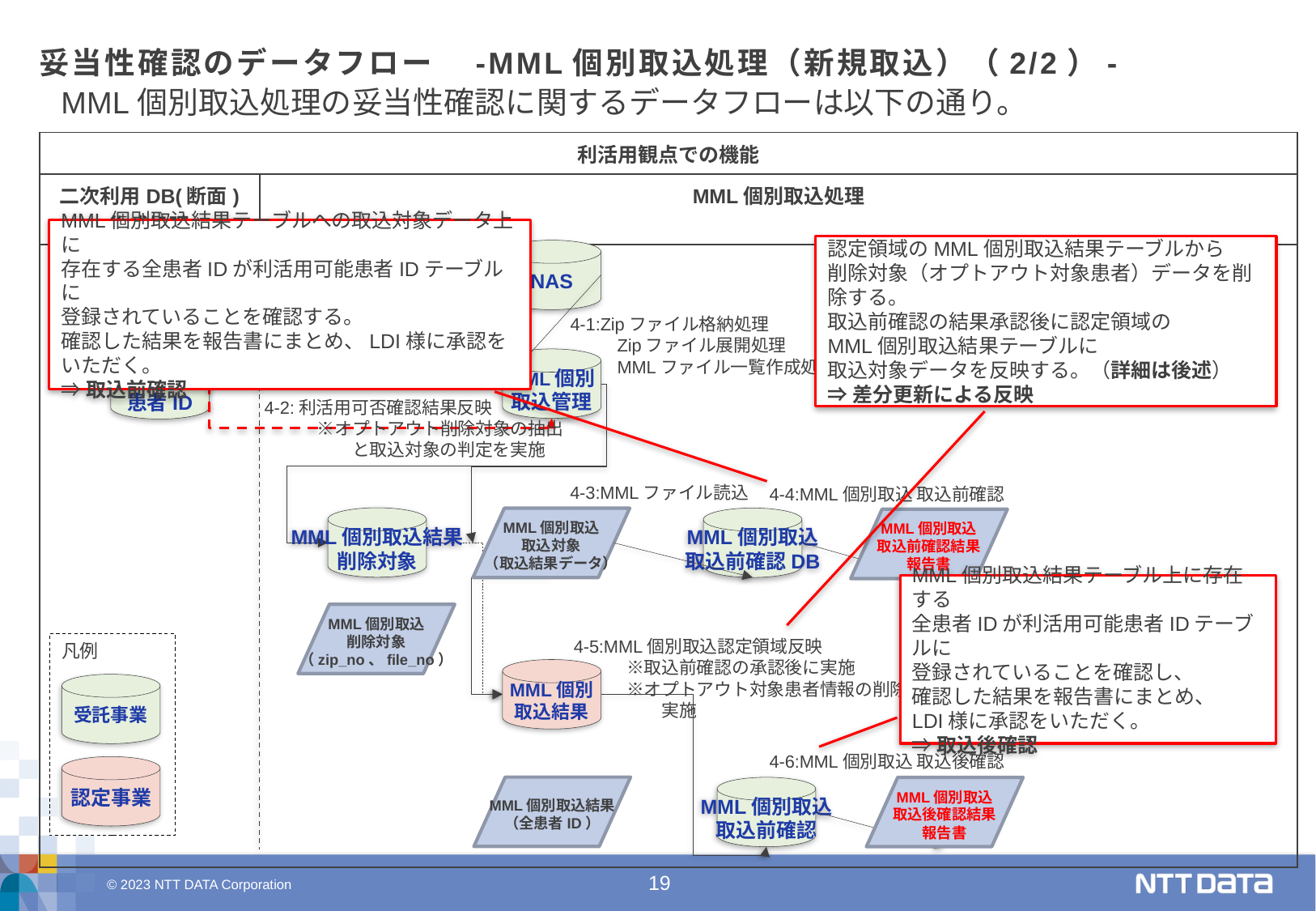

# 妥当性確認のデータフロー　-MML個別取込処理（新規取込）（2/2）-
MML個別取込処理の妥当性確認に関するデータフローは以下の通り。
| 利活用観点での機能 |  |
| --- | --- |
| 二次利用DB(断面) 作成処理 | MML個別取込処理 |
|  |  |
MML個別取込結果テーブルへの取込対象データ上に
存在する全患者IDが利活用可能患者IDテーブルに
登録されていることを確認する。
確認した結果を報告書にまとめ、LDI様に承認をいただく。
⇒取込前確認
認定領域のMML個別取込結果テーブルから
削除対象（オプトアウト対象患者）データを削除する。
取込前確認の結果承認後に認定領域の
MML個別取込結果テーブルに
取込対象データを反映する。（詳細は後述）
⇒差分更新による反映
NAS
4-1:Zipファイル格納処理
　　  Zipファイル展開処理
　　  MMLファイル一覧作成処理
MML個別取込管理
利活用可能
患者ID
4-2:利活用可否確認結果反映
　　　※オプトアウト削除対象の抽出
　　　　　と取込対象の判定を実施
4-3:MMLファイル読込
4-4:MML個別取込 取込前確認
MML個別取込結果
削除対象
MML個別取込
取込前確認DB
MML個別取込
取込対象
（取込結果データ）
MML個別取込
取込前確認結果
報告書
MML個別取込結果テーブル上に存在する
全患者IDが利活用可能患者IDテーブルに
登録されていることを確認し、
確認した結果を報告書にまとめ、
LDI様に承認をいただく。
⇒取込後確認
MML個別取込
削除対象
（zip_no、file_no）
4-5:MML個別取込認定領域反映
　　　※取込前確認の承認後に実施
　　　※オプトアウト対象患者情報の削除も
　　　　　実施
凡例
受託事業
認定事業
MML個別取込結果
4-6:MML個別取込 取込後確認
MML個別取込結果
（全患者ID）
MML個別取込
取込前確認
MML個別取込
取込後確認結果
報告書